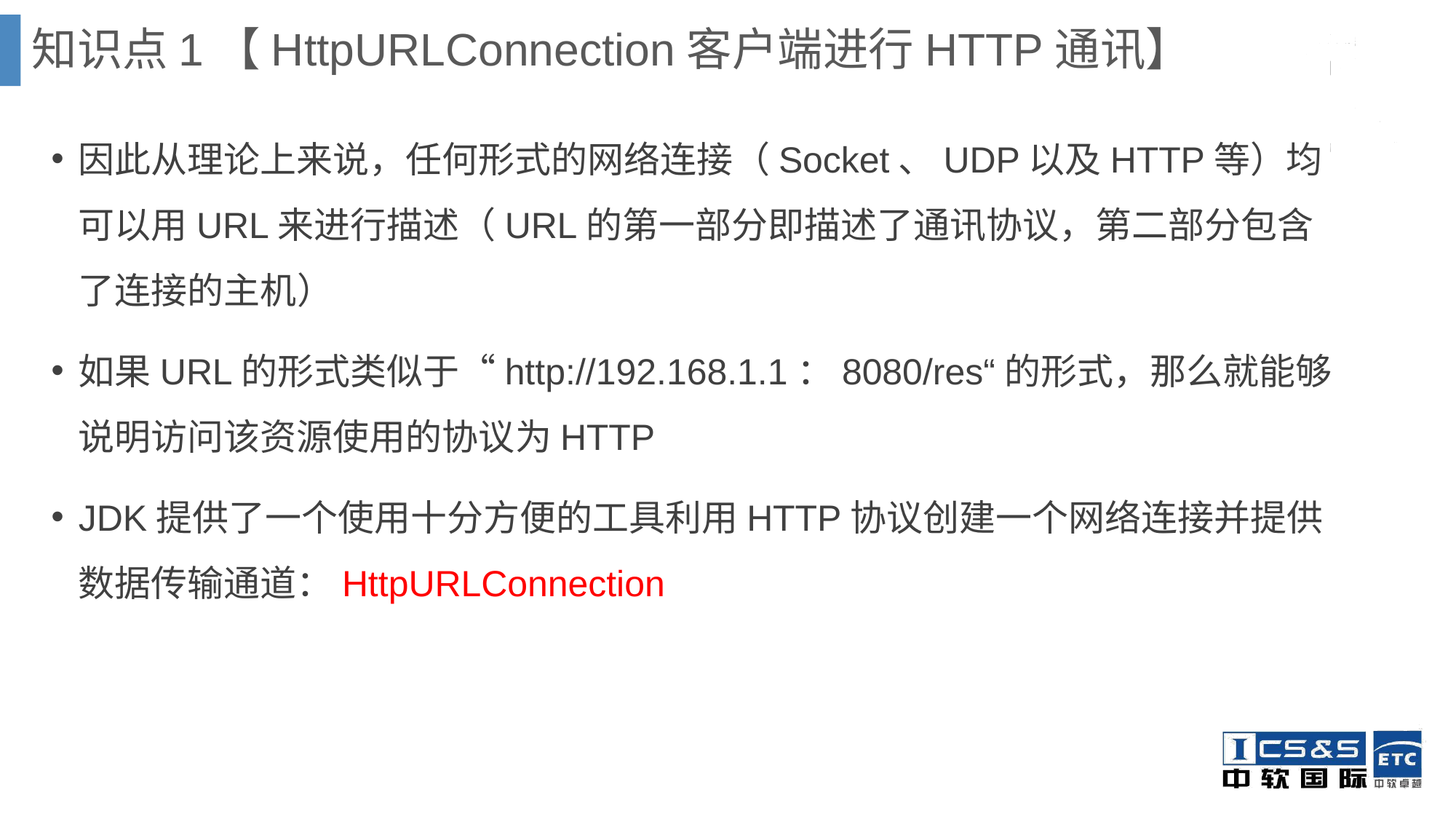

知识点1【HttpURLConnection客户端进行HTTP通讯】
因此从理论上来说，任何形式的网络连接（Socket、UDP以及HTTP等）均可以用URL来进行描述（URL的第一部分即描述了通讯协议，第二部分包含了连接的主机）
如果URL的形式类似于“http://192.168.1.1：8080/res“的形式，那么就能够说明访问该资源使用的协议为HTTP
JDK提供了一个使用十分方便的工具利用HTTP协议创建一个网络连接并提供数据传输通道：HttpURLConnection